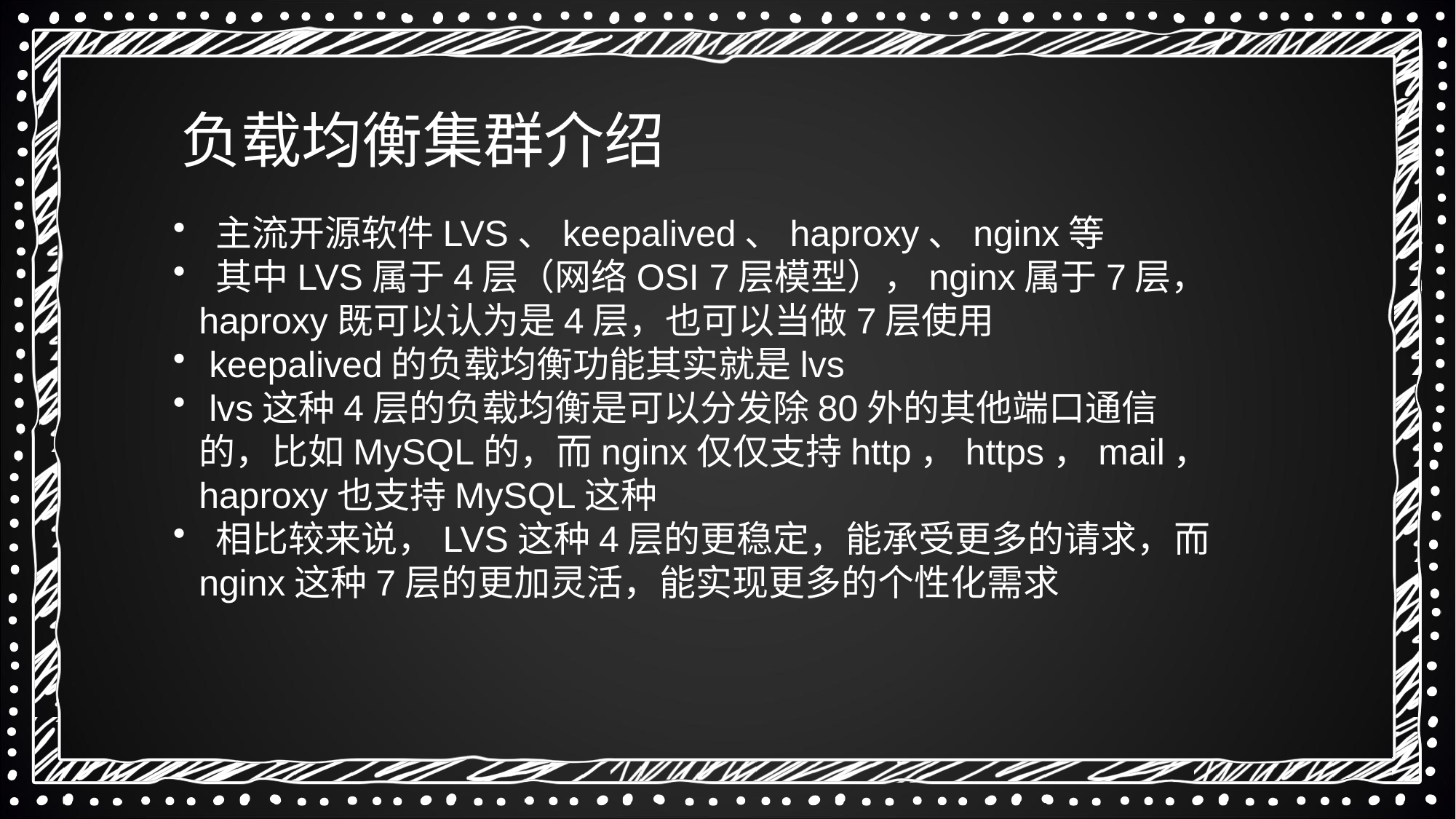

负载均衡集群介绍
 主流开源软件LVS、keepalived、haproxy、nginx等
 其中LVS属于4层（网络OSI 7层模型），nginx属于7层，haproxy既可以认为是4层，也可以当做7层使用
 keepalived的负载均衡功能其实就是lvs
 lvs这种4层的负载均衡是可以分发除80外的其他端口通信的，比如MySQL的，而nginx仅仅支持http，https，mail，haproxy也支持MySQL这种
 相比较来说，LVS这种4层的更稳定，能承受更多的请求，而nginx这种7层的更加灵活，能实现更多的个性化需求